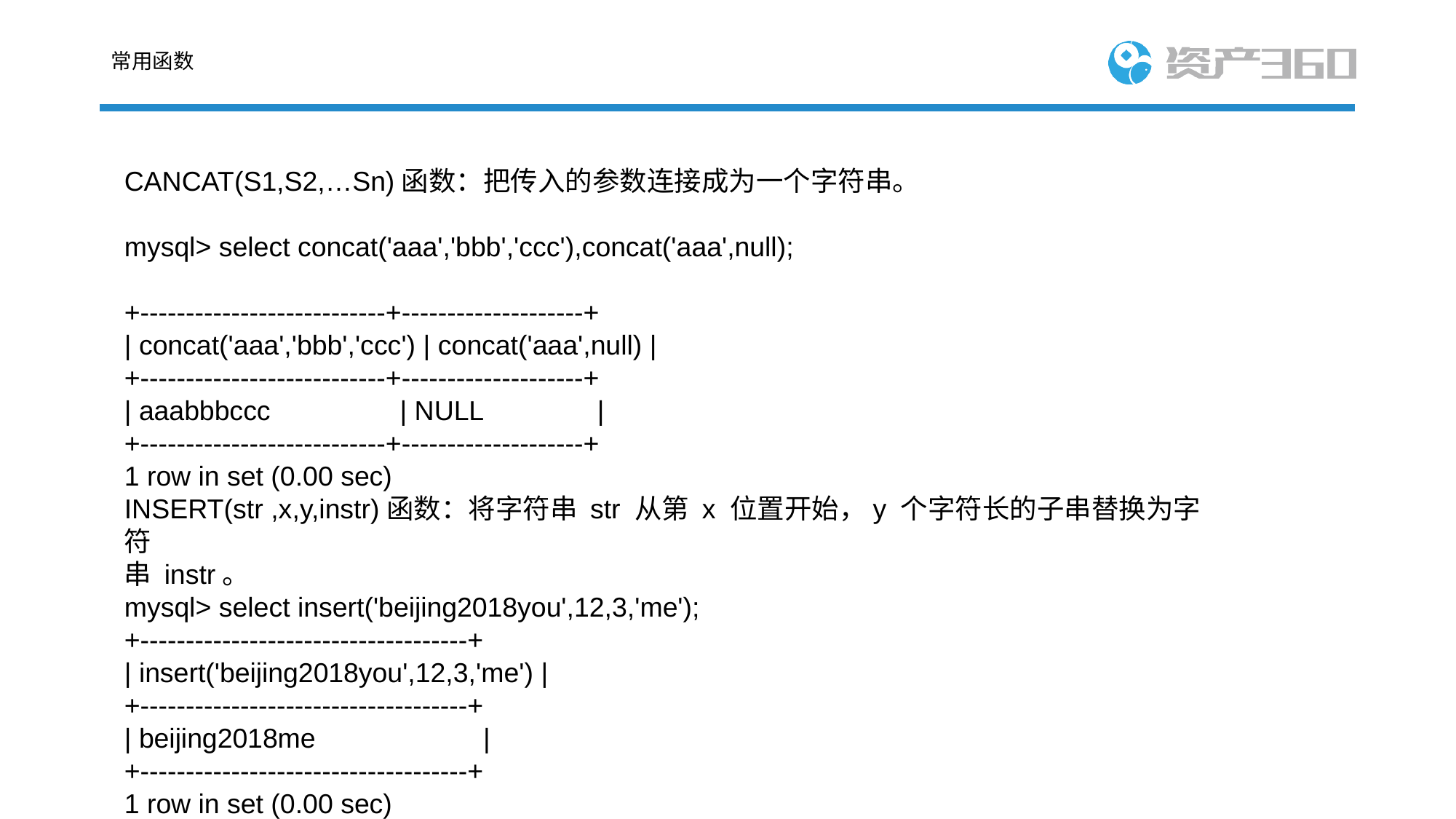

# 常用函数
CANCAT(S1,S2,…Sn)函数：把传入的参数连接成为一个字符串。

mysql> select concat('aaa','bbb','ccc'),concat('aaa',null);

+---------------------------+--------------------+
| concat('aaa','bbb','ccc') | concat('aaa',null) |
+---------------------------+--------------------+
| aaabbbccc                 | NULL               |
+---------------------------+--------------------+
1 row in set (0.00 sec)
INSERT(str ,x,y,instr)函数：将字符串 str 从第 x 位置开始，y 个字符长的子串替换为字符
串 instr。
mysql> select insert('beijing2018you',12,3,'me');
+------------------------------------+
| insert('beijing2018you',12,3,'me') |
+------------------------------------+
| beijing2018me                      |
+------------------------------------+
1 row in set (0.00 sec)
18